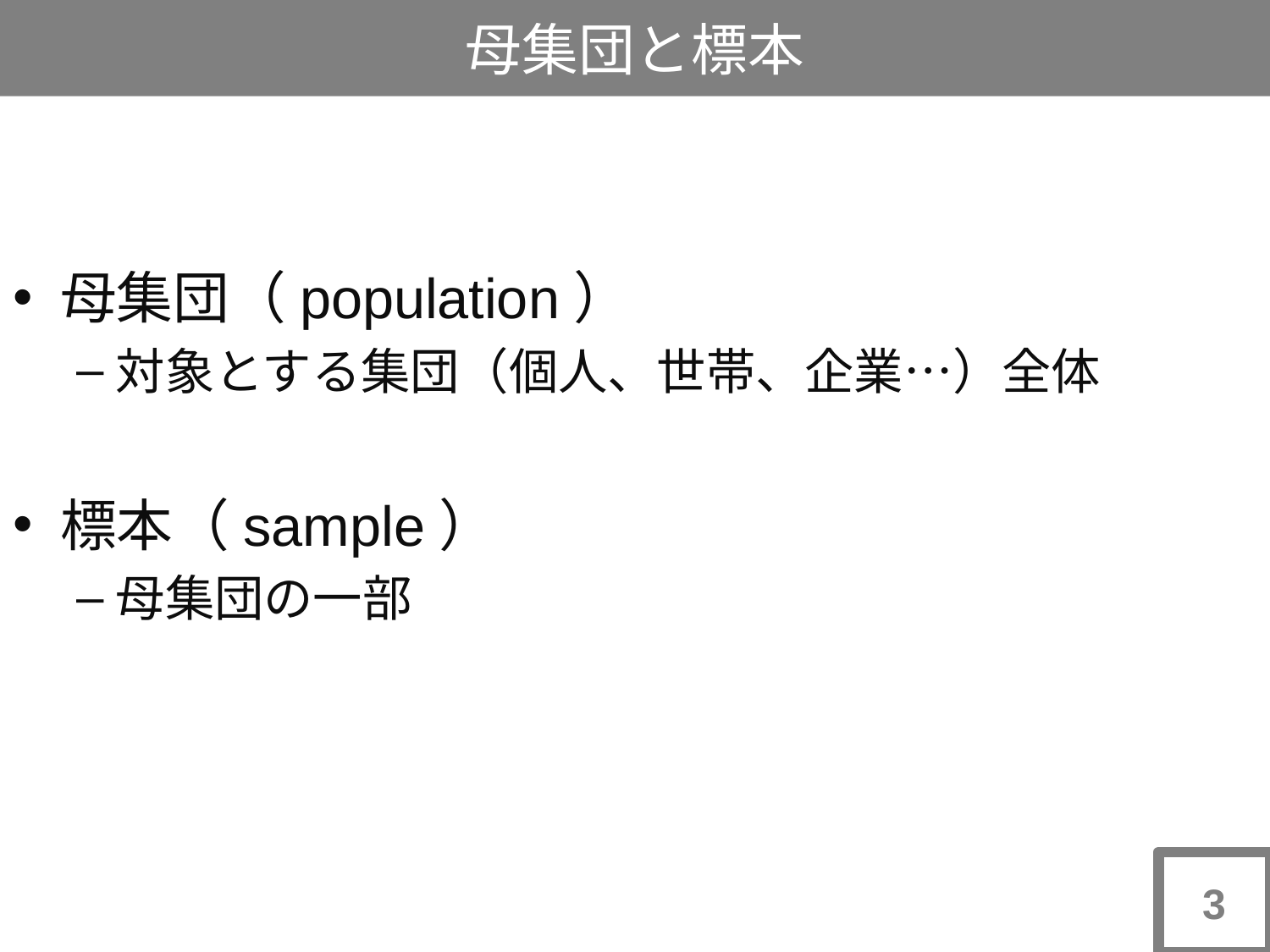

# 母集団と標本
母集団（population）
対象とする集団（個人、世帯、企業…）全体

標本（sample）
母集団の一部
3